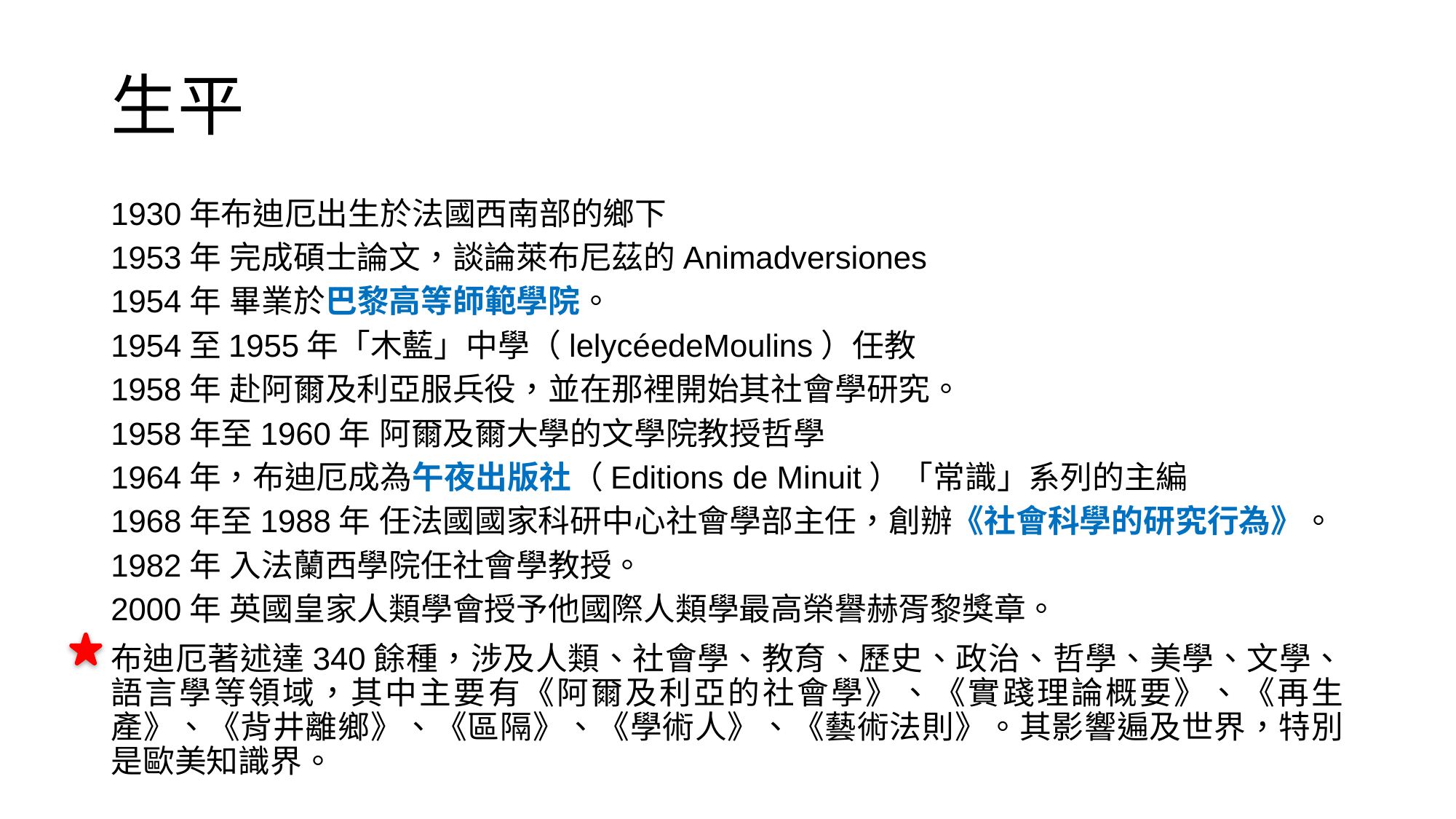

# 生平
1930年布迪厄出生於法國西南部的鄉下
1953年 完成碩士論文，談論萊布尼茲的Animadversiones
1954年 畢業於巴黎高等師範學院。
1954至1955年「木藍」中學（lelycéedeMoulins）任教
1958年 赴阿爾及利亞服兵役，並在那裡開始其社會學研究。
1958年至1960年 阿爾及爾大學的文學院教授哲學
1964年，布迪厄成為午夜出版社（Editions de Minuit）「常識」系列的主編
1968年至1988年 任法國國家科研中心社會學部主任，創辦《社會科學的研究行為》。
1982年 入法蘭西學院任社會學教授。
2000年 英國皇家人類學會授予他國際人類學最高榮譽赫胥黎獎章。
布迪厄著述達340餘種，涉及人類、社會學、教育、歷史、政治、哲學、美學、文學、語言學等領域，其中主要有《阿爾及利亞的社會學》、《實踐理論概要》、《再生產》、《背井離鄉》、《區隔》、《學術人》、《藝術法則》。其影響遍及世界，特別是歐美知識界。